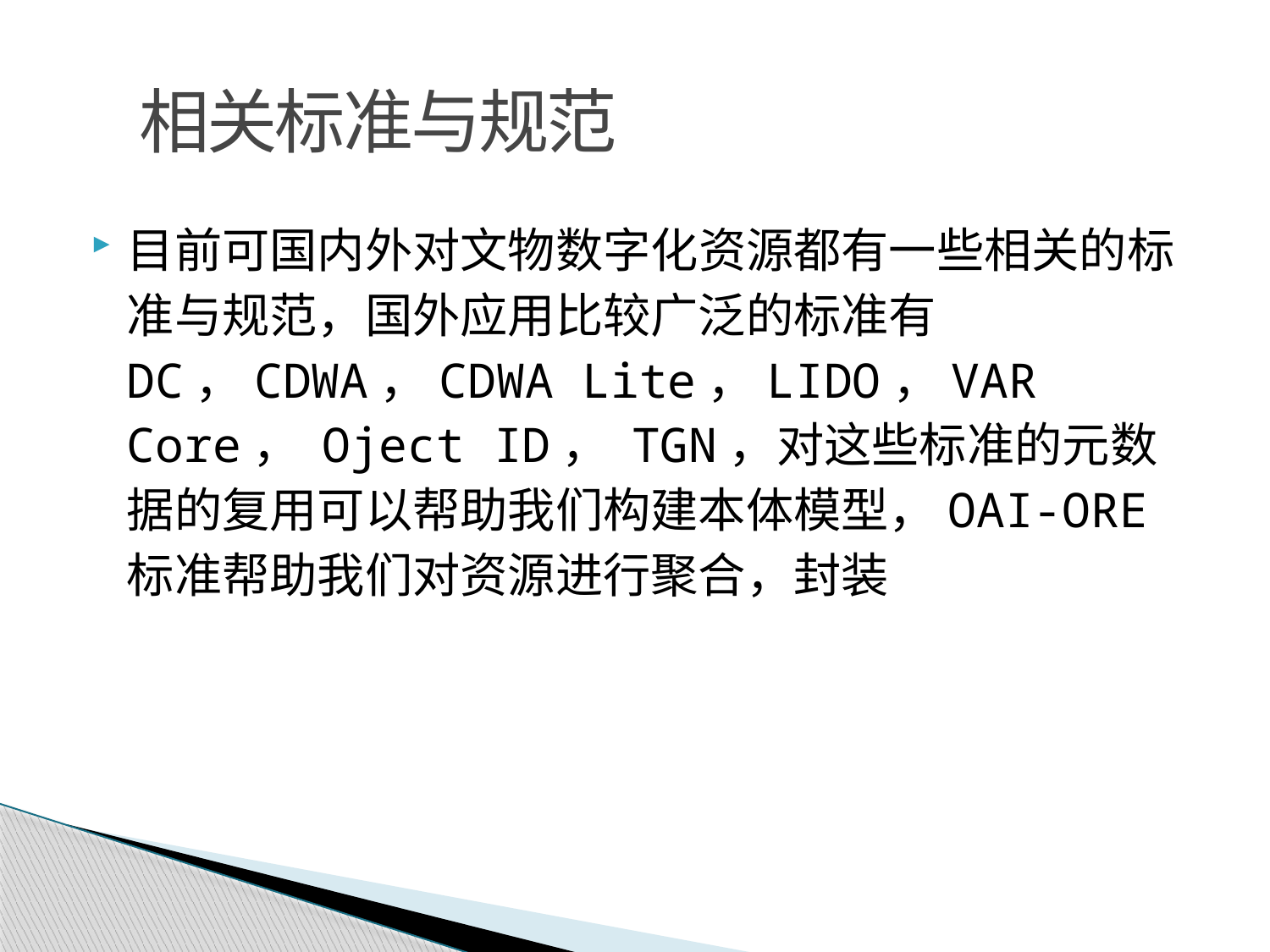

相关标准与规范
目前可国内外对文物数字化资源都有一些相关的标准与规范，国外应用比较广泛的标准有DC，CDWA，CDWA Lite，LIDO，VAR Core， Oject ID， TGN，对这些标准的元数据的复用可以帮助我们构建本体模型，OAI-ORE标准帮助我们对资源进行聚合，封装